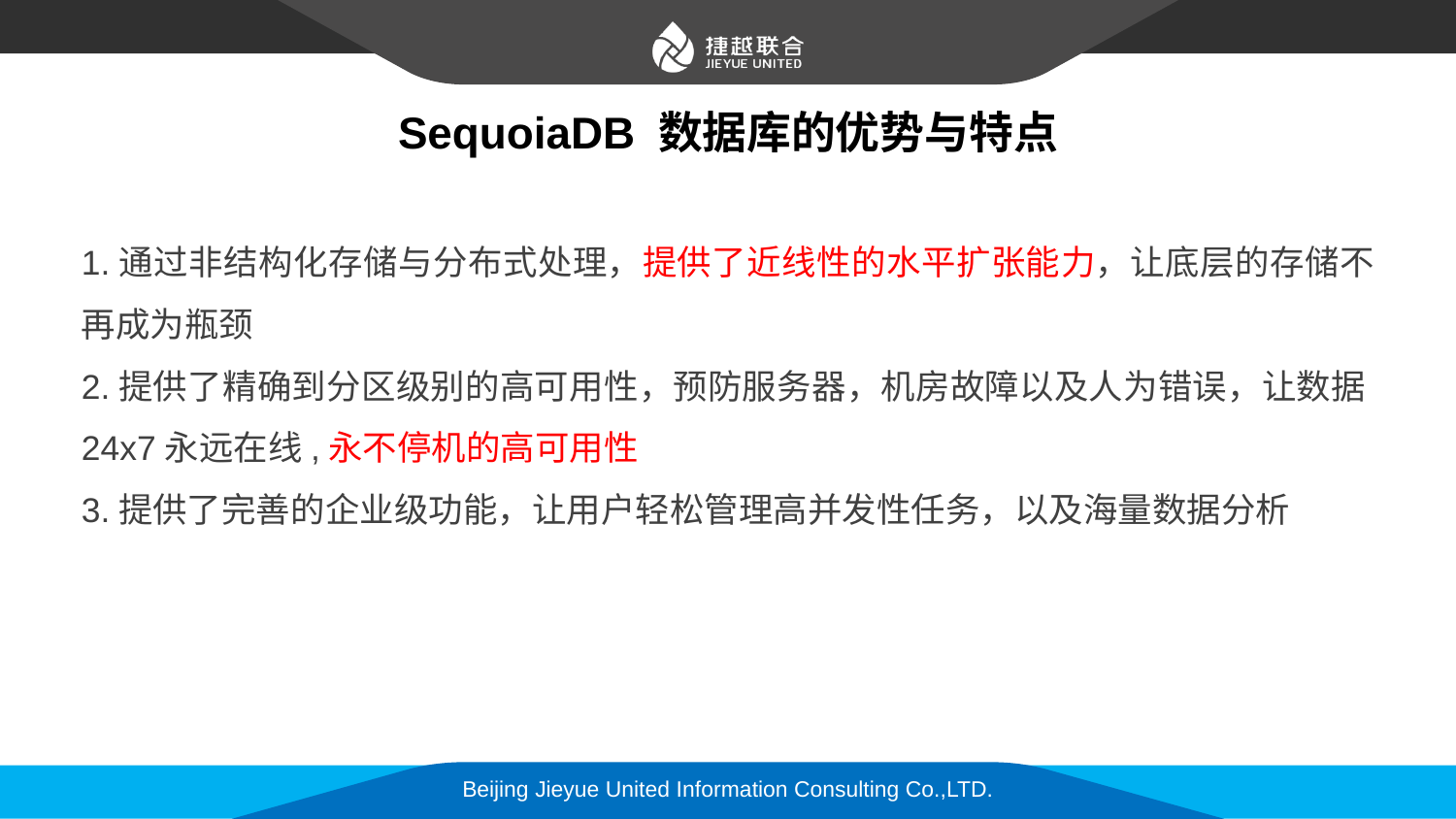

# SequoiaDB 数据库的优势与特点

1.通过非结构化存储与分布式处理，提供了近线性的水平扩张能力，让底层的存储不再成为瓶颈
2.提供了精确到分区级别的高可用性，预防服务器，机房故障以及人为错误，让数据24x7永远在线,永不停机的高可用性
3.提供了完善的企业级功能，让用户轻松管理高并发性任务，以及海量数据分析